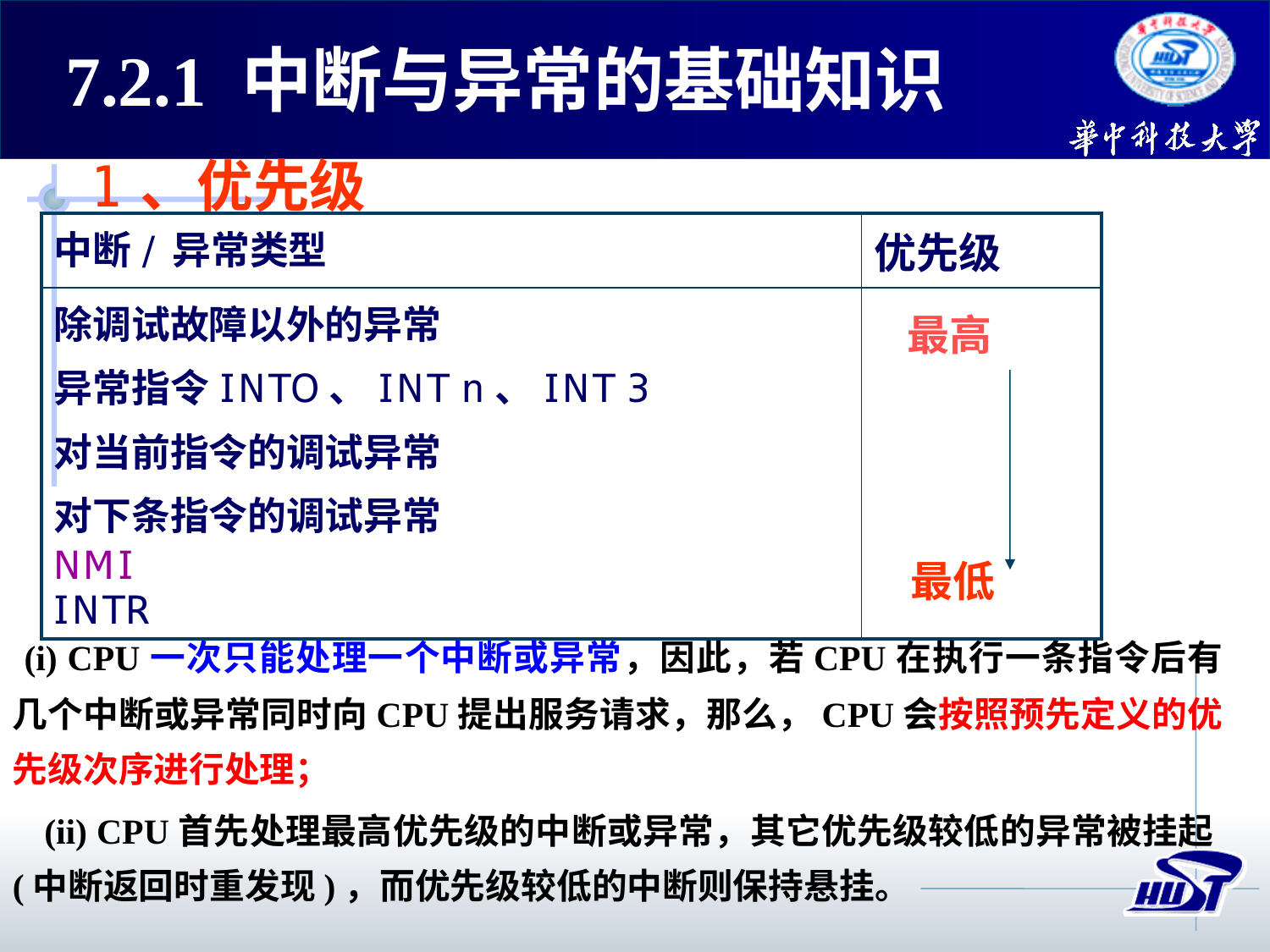

# 7.2.1 中断与异常的基础知识
1、优先级
| 中断/异常类型 | 优先级 |
| --- | --- |
| 除调试故障以外的异常 异常指令INTO、INT n、INT 3 对当前指令的调试异常 对下条指令的调试异常 NMI INTR | 最高 最低 |

 (i) CPU一次只能处理一个中断或异常，因此，若CPU在执行一条指令后有几个中断或异常同时向CPU提出服务请求，那么，CPU会按照预先定义的优先级次序进行处理；
(ii) CPU首先处理最高优先级的中断或异常，其它优先级较低的异常被挂起(中断返回时重发现)，而优先级较低的中断则保持悬挂。